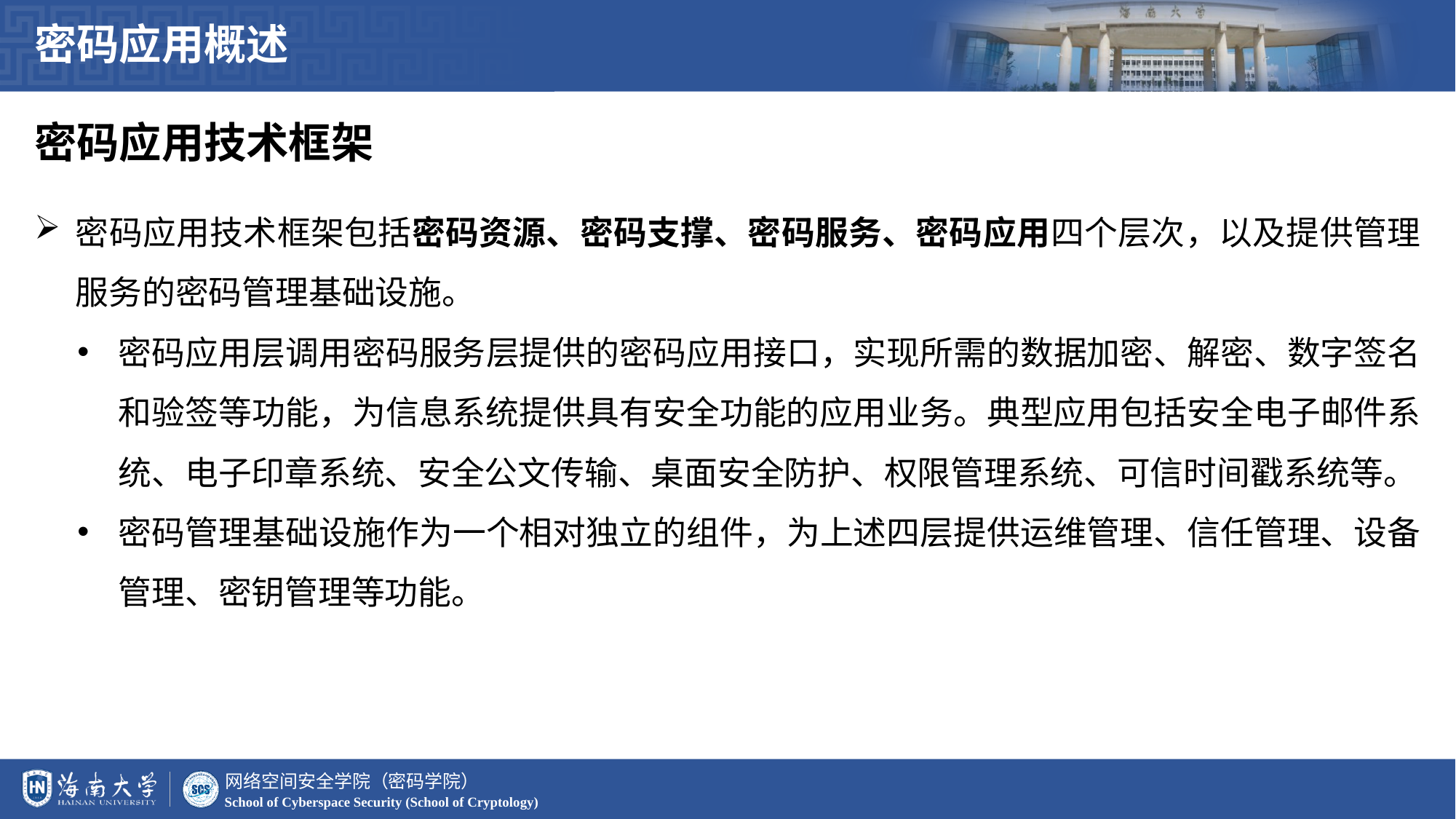

密码应用概述
密码应用技术框架
密码应用技术框架包括密码资源、密码支撑、密码服务、密码应用四个层次，以及提供管理服务的密码管理基础设施。
密码应用层调用密码服务层提供的密码应用接口，实现所需的数据加密、解密、数字签名和验签等功能，为信息系统提供具有安全功能的应用业务。典型应用包括安全电子邮件系统、电子印章系统、安全公文传输、桌面安全防护、权限管理系统、可信时间戳系统等。
密码管理基础设施作为一个相对独立的组件，为上述四层提供运维管理、信任管理、设备管理、密钥管理等功能。
12